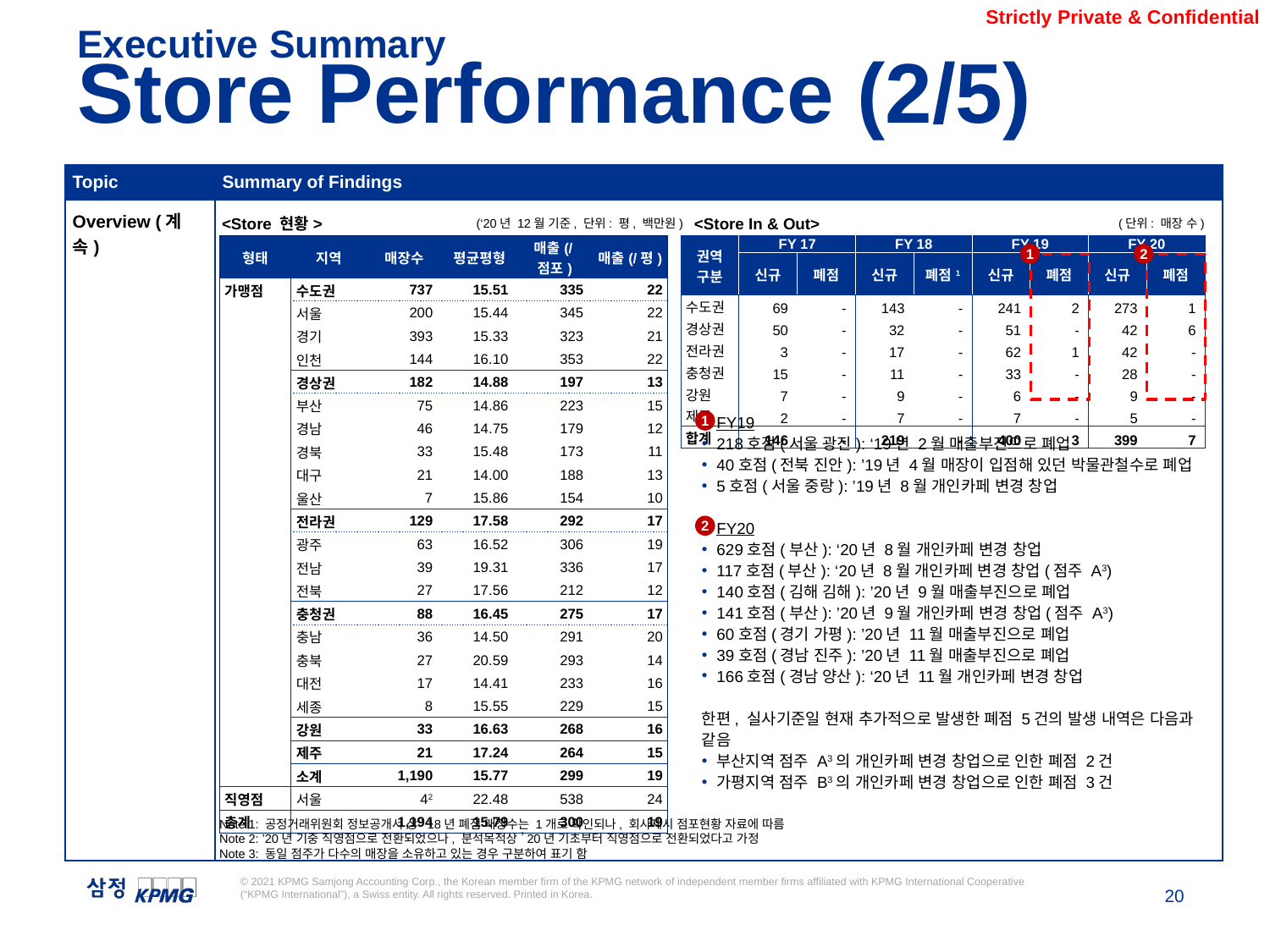

Executive Summary
Store Performance (2/5)
| Topic | Summary of Findings |
| --- | --- |
| Overview (계속) |  |
<Store 현황>
<Store In & Out>
(‘20년 12월 기준, 단위: 평, 백만원)
(단위: 매장 수)
| 형태 | 지역 | 매장수 | 평균평형 | 매출(/점포) | 매출(/평) |
| --- | --- | --- | --- | --- | --- |
| 가맹점 | 수도권 | 737 | 15.51 | 335 | 22 |
|  | 서울 | 200 | 15.44 | 345 | 22 |
|  | 경기 | 393 | 15.33 | 323 | 21 |
|  | 인천 | 144 | 16.10 | 353 | 22 |
|  | 경상권 | 182 | 14.88 | 197 | 13 |
|  | 부산 | 75 | 14.86 | 223 | 15 |
|  | 경남 | 46 | 14.75 | 179 | 12 |
|  | 경북 | 33 | 15.48 | 173 | 11 |
|  | 대구 | 21 | 14.00 | 188 | 13 |
|  | 울산 | 7 | 15.86 | 154 | 10 |
|  | 전라권 | 129 | 17.58 | 292 | 17 |
|  | 광주 | 63 | 16.52 | 306 | 19 |
|  | 전남 | 39 | 19.31 | 336 | 17 |
|  | 전북 | 27 | 17.56 | 212 | 12 |
|  | 충청권 | 88 | 16.45 | 275 | 17 |
|  | 충남 | 36 | 14.50 | 291 | 20 |
|  | 충북 | 27 | 20.59 | 293 | 14 |
|  | 대전 | 17 | 14.41 | 233 | 16 |
|  | 세종 | 8 | 15.55 | 229 | 15 |
|  | 강원 | 33 | 16.63 | 268 | 16 |
|  | 제주 | 21 | 17.24 | 264 | 15 |
|  | 소계 | 1,190 | 15.77 | 299 | 19 |
| 직영점 | 서울 | 42 | 22.48 | 538 | 24 |
| 총계 |  | 1,194 | 15.79 | 300 | 19 |
| 권역 구분 | FY 17 |  | FY 18 |  | FY 19 |  | FY 20 |  |
| --- | --- | --- | --- | --- | --- | --- | --- | --- |
|  | 신규 | 폐점 | 신규 | 폐점1 | 신규 | 폐점 | 신규 | 폐점 |
| 수도권 | 69 | - | 143 | - | 241 | 2 | 273 | 1 |
| 경상권 | 50 | - | 32 | - | 51 | - | 42 | 6 |
| 전라권 | 3 | - | 17 | - | 62 | 1 | 42 | - |
| 충청권 | 15 | - | 11 | - | 33 | - | 28 | - |
| 강원 | 7 | - | 9 | - | 6 | - | 9 | - |
| 제주 | 2 | - | 7 | - | 7 | - | 5 | - |
| 합계 | 146 | - | 219 | - | 400 | 3 | 399 | 7 |
1
2

FY19
218호점(서울 광진): ‘19년 2월 매출부진으로 폐업
40호점(전북 진안): ’19년 4월 매장이 입점해 있던 박물관철수로 폐업
5호점(서울 중랑): ’19년 8월 개인카페 변경 창업

FY20
629호점(부산): ‘20년 8월 개인카페 변경 창업
117호점(부산): ‘20년 8월 개인카페 변경 창업(점주 A3)
140호점(김해 김해): ’20년 9월 매출부진으로 폐업
141호점(부산): ’20년 9월 개인카페 변경 창업(점주 A3)
60호점(경기 가평): ’20년 11월 매출부진으로 폐업
39호점(경남 진주): ’20년 11월 매출부진으로 폐업
166호점(경남 양산): ‘20년 11월 개인카페 변경 창업

한편, 실사기준일 현재 추가적으로 발생한 폐점 5건의 발생 내역은 다음과 같음
부산지역 점주 A3의 개인카페 변경 창업으로 인한 폐점 2건
가평지역 점주 B3의 개인카페 변경 창업으로 인한 폐점 3건
1
2
Note 1: 공정거래위원회 정보공개서 상 ‘18년 폐점 매장수는 1개로 확인되나, 회사제시 점포현황 자료에 따름
Note 2: ’20년 기중 직영점으로 전환되었으나, 분석목적상 ’20년 기초부터 직영점으로 전환되었다고 가정
Note 3: 동일 점주가 다수의 매장을 소유하고 있는 경우 구분하여 표기 함